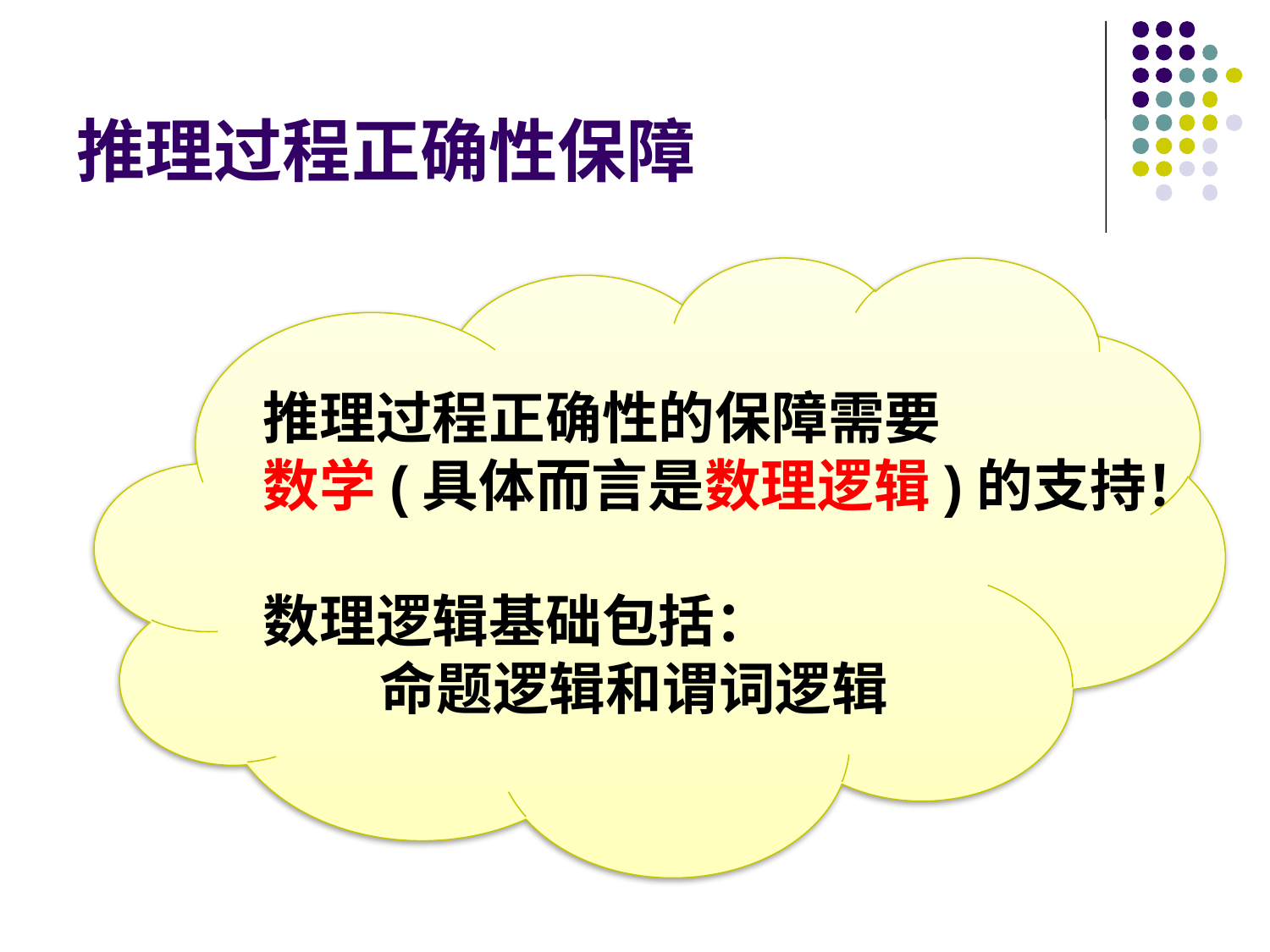

# 推理过程正确性保障

推理过程正确性的保障需要
数学(具体而言是数理逻辑)的支持！

数理逻辑基础包括：
        命题逻辑和谓词逻辑